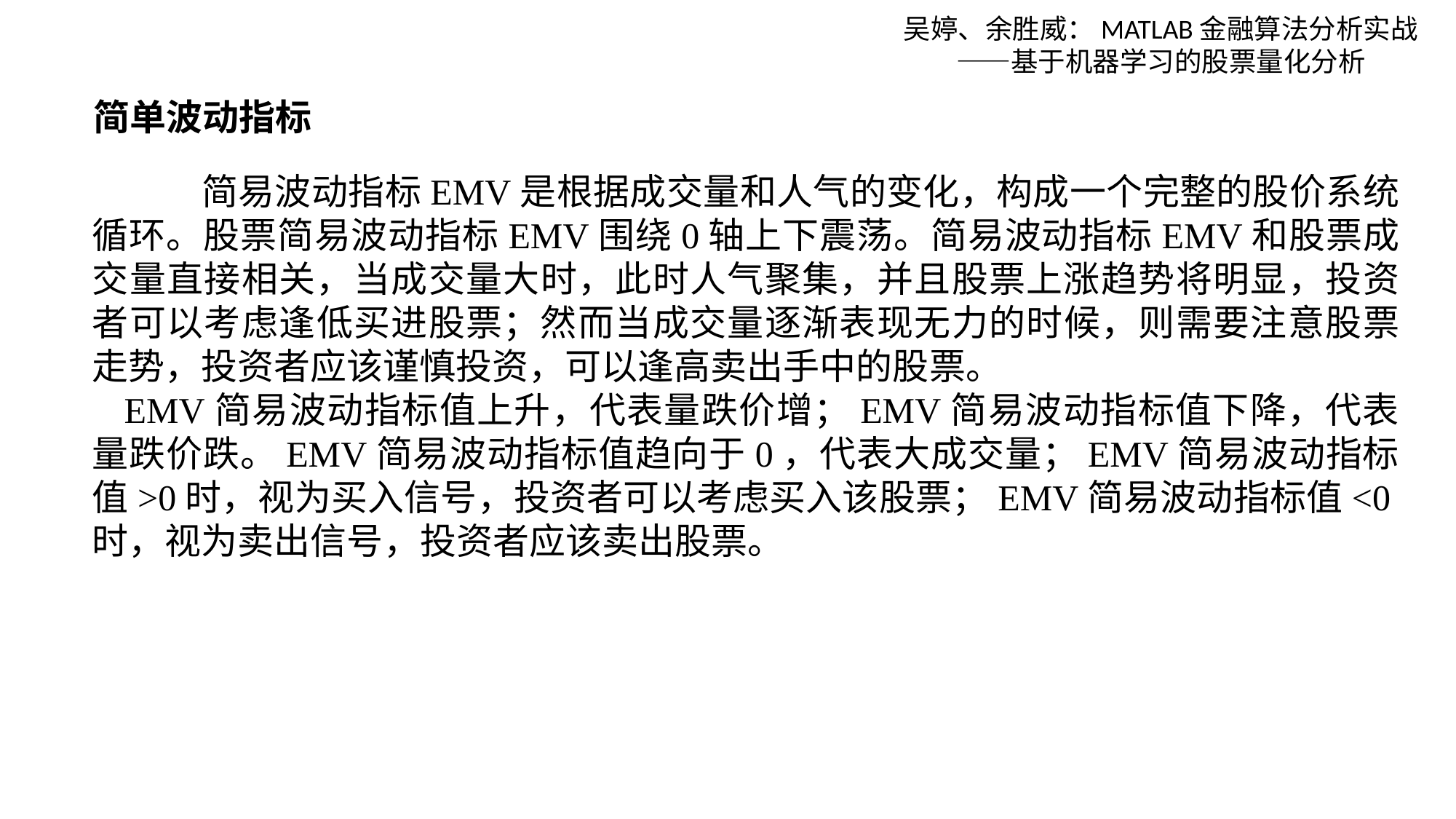

吴婷、余胜威：MATLAB金融算法分析实战——基于机器学习的股票量化分析
简单波动指标
	简易波动指标EMV是根据成交量和人气的变化，构成一个完整的股价系统循环。股票简易波动指标EMV围绕0轴上下震荡。简易波动指标EMV和股票成交量直接相关，当成交量大时，此时人气聚集，并且股票上涨趋势将明显，投资者可以考虑逢低买进股票；然而当成交量逐渐表现无力的时候，则需要注意股票走势，投资者应该谨慎投资，可以逢高卖出手中的股票。
EMV简易波动指标值上升，代表量跌价增；EMV简易波动指标值下降，代表量跌价跌。EMV简易波动指标值趋向于0，代表大成交量；EMV简易波动指标值>0时，视为买入信号，投资者可以考虑买入该股票；EMV简易波动指标值<0时，视为卖出信号，投资者应该卖出股票。